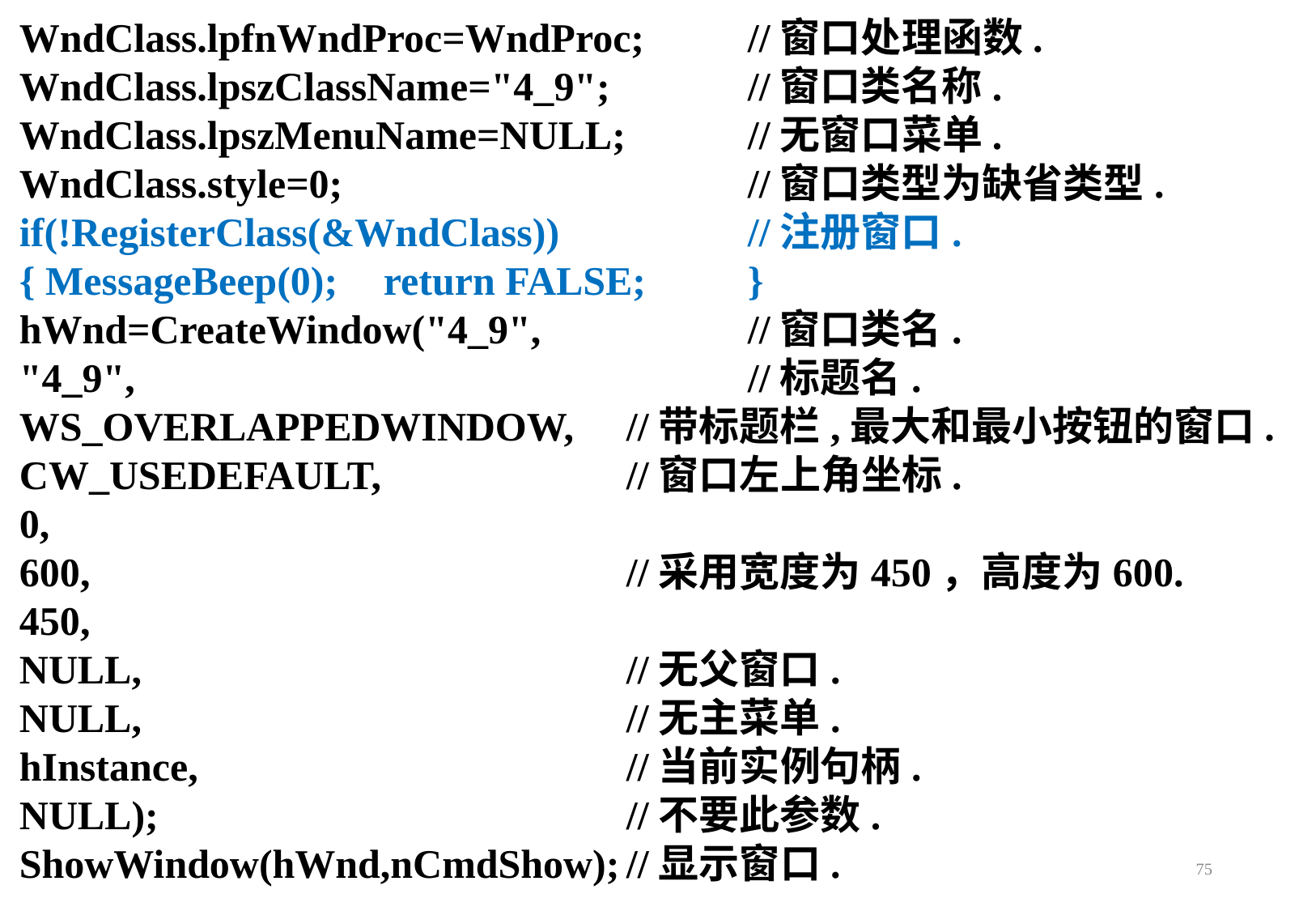

WndClass.lpfnWndProc=WndProc;	//窗口处理函数.
WndClass.lpszClassName="4_9";		//窗口类名称.
WndClass.lpszMenuName=NULL;		//无窗口菜单.
WndClass.style=0;				//窗口类型为缺省类型.
if(!RegisterClass(&WndClass))		//注册窗口.
{ MessageBeep(0);	return FALSE;	}
hWnd=CreateWindow("4_9",		//窗口类名.
"4_9",						//标题名.
WS_OVERLAPPEDWINDOW,	//带标题栏,最大和最小按钮的窗口.
CW_USEDEFAULT,			//窗口左上角坐标.
0,
600,					//采用宽度为450，高度为600.
450,
NULL,				//无父窗口.
NULL,				//无主菜单.
hInstance,				//当前实例句柄.
NULL);				//不要此参数.
ShowWindow(hWnd,nCmdShow);	//显示窗口.
75